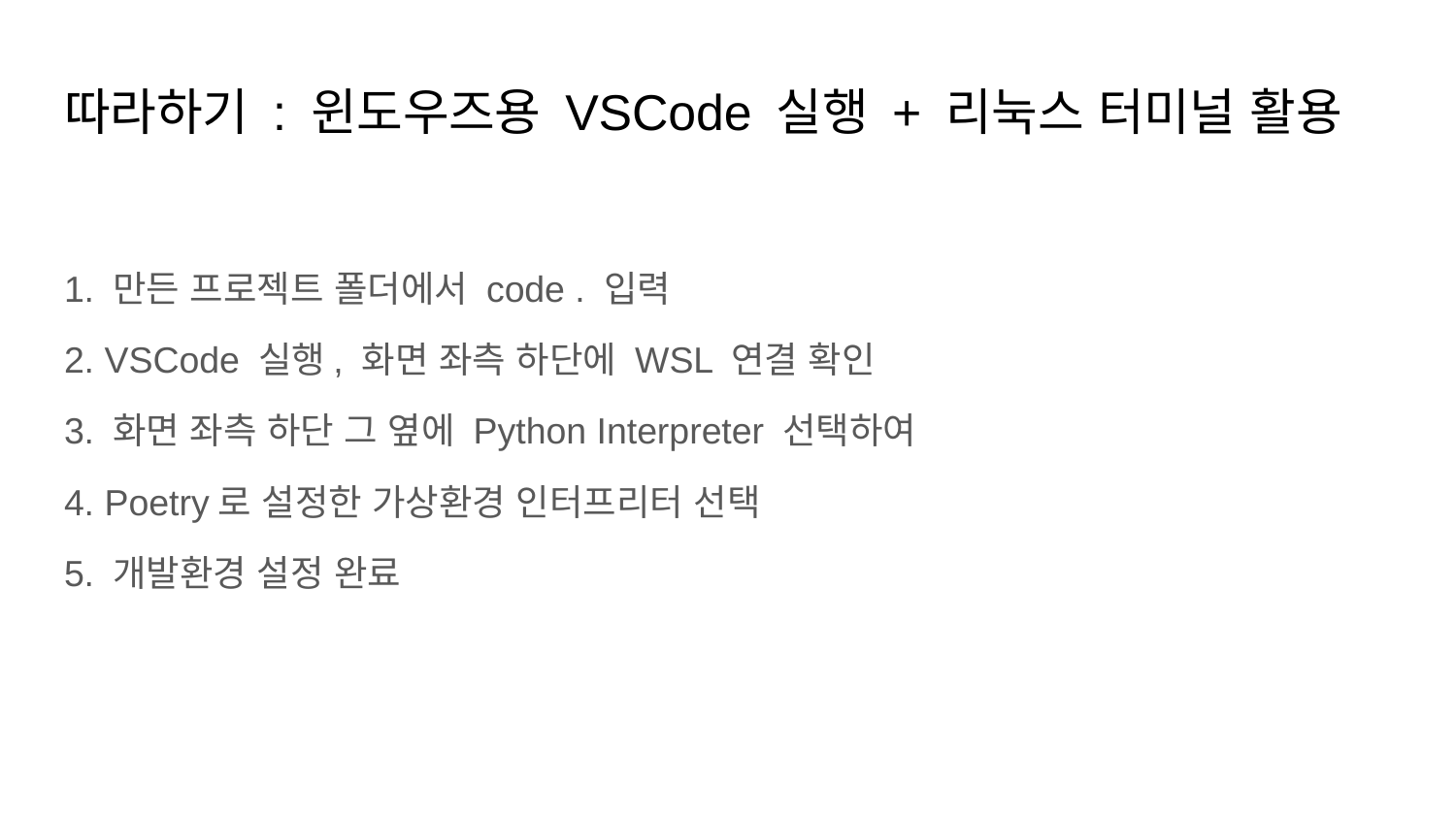

# 따라하기 : 윈도우즈용 VSCode 실행 + 리눅스 터미널 활용

1. 만든 프로젝트 폴더에서 code . 입력
2. VSCode 실행, 화면 좌측 하단에 WSL 연결 확인
3. 화면 좌측 하단 그 옆에 Python Interpreter 선택하여
4. Poetry로 설정한 가상환경 인터프리터 선택
5. 개발환경 설정 완료